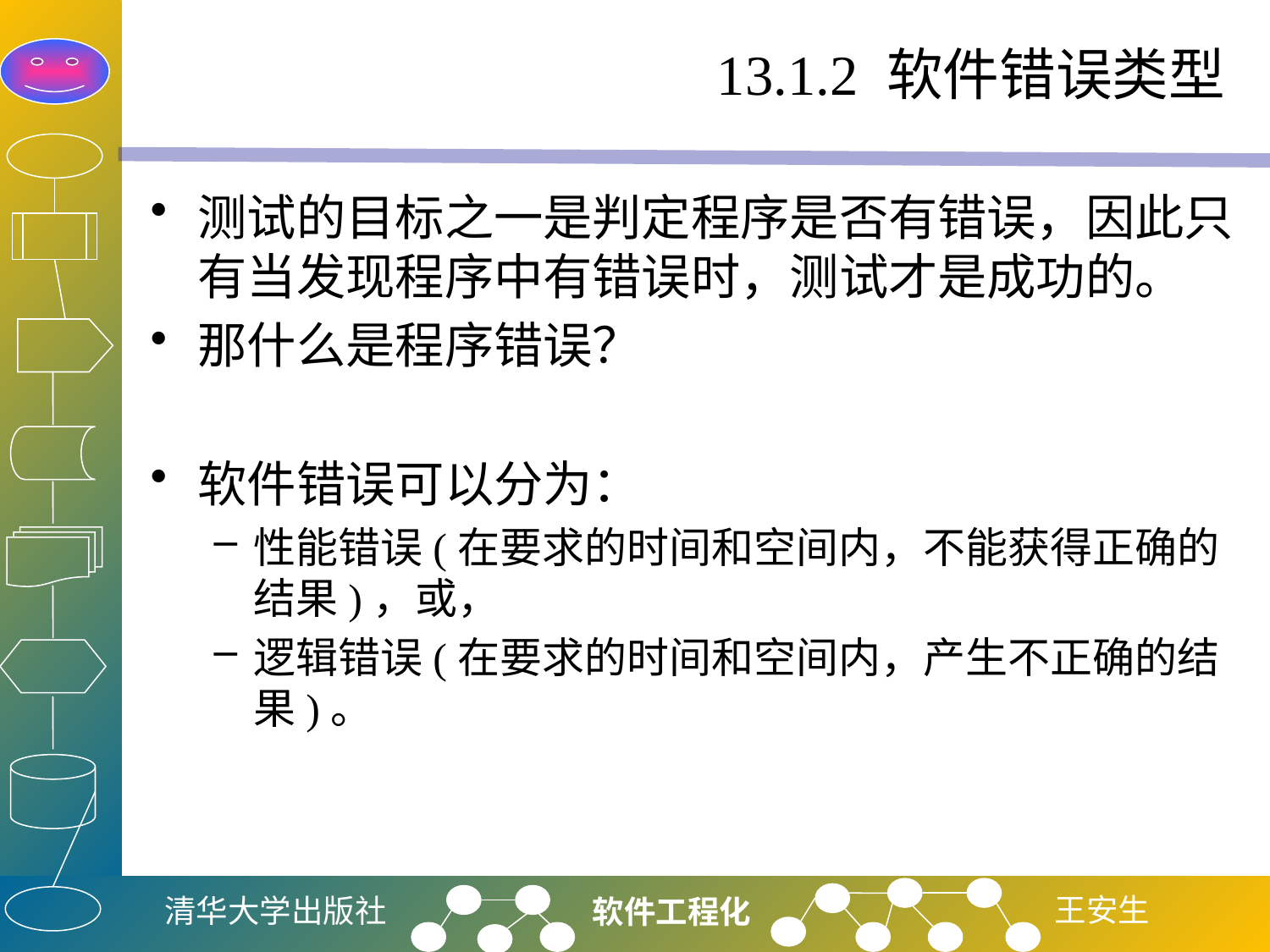

# 13.1.2 软件错误类型
测试的目标之一是判定程序是否有错误，因此只有当发现程序中有错误时，测试才是成功的。
那什么是程序错误？

软件错误可以分为：
性能错误(在要求的时间和空间内，不能获得正确的结果)，或，
逻辑错误(在要求的时间和空间内，产生不正确的结果)。